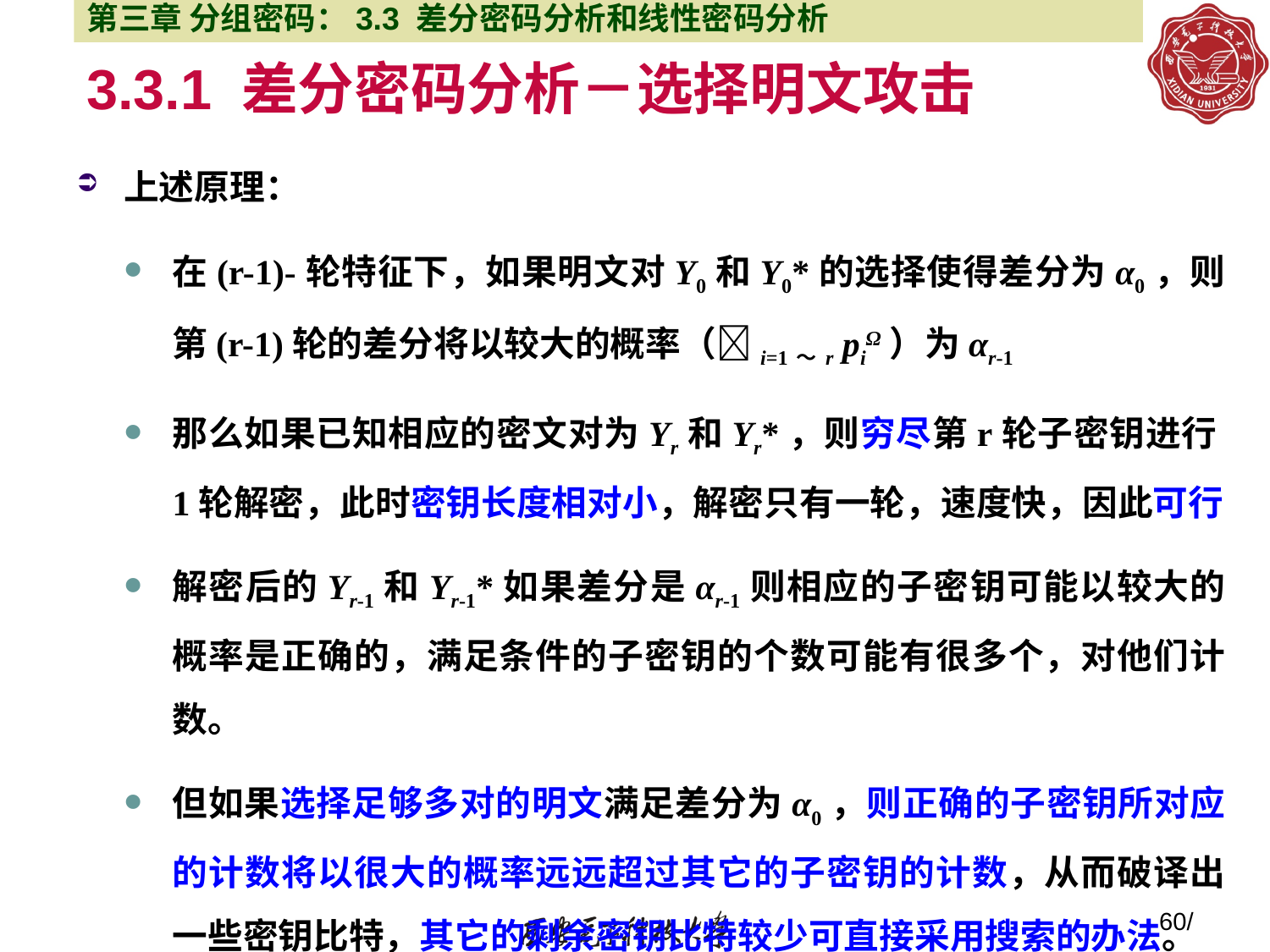

第三章 分组密码：3.3 差分密码分析和线性密码分析
# 3.3.1 差分密码分析－选择明文攻击
上述原理：
在(r-1)-轮特征下，如果明文对Y0和Y0*的选择使得差分为α0，则第(r-1)轮的差分将以较大的概率（Πi=1～r piΩ）为αr-1
那么如果已知相应的密文对为Yr和Yr*，则穷尽第r轮子密钥进行1轮解密，此时密钥长度相对小，解密只有一轮，速度快，因此可行
解密后的Yr-1和Yr-1*如果差分是αr-1则相应的子密钥可能以较大的概率是正确的，满足条件的子密钥的个数可能有很多个，对他们计数。
但如果选择足够多对的明文满足差分为α0，则正确的子密钥所对应的计数将以很大的概率远远超过其它的子密钥的计数，从而破译出一些密钥比特，其它的剩余密钥比特较少可直接采用搜索的办法。
60/